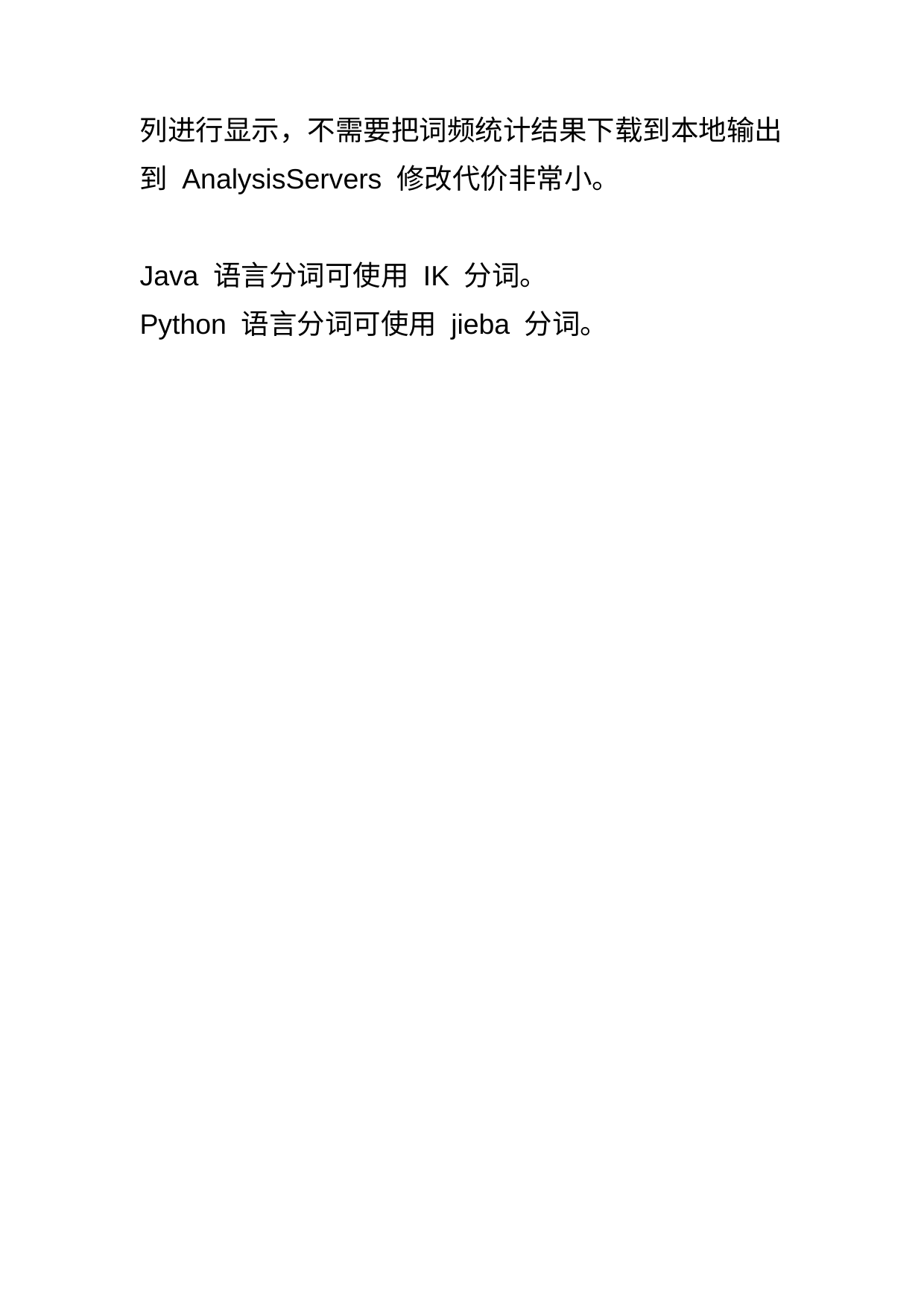

列进行显示，不需要把词频统计结果下载到本地输出
到 AnalysisServers 修改代价非常小。
Java 语言分词可使用 IK 分词。
Python 语言分词可使用 jieba 分词。